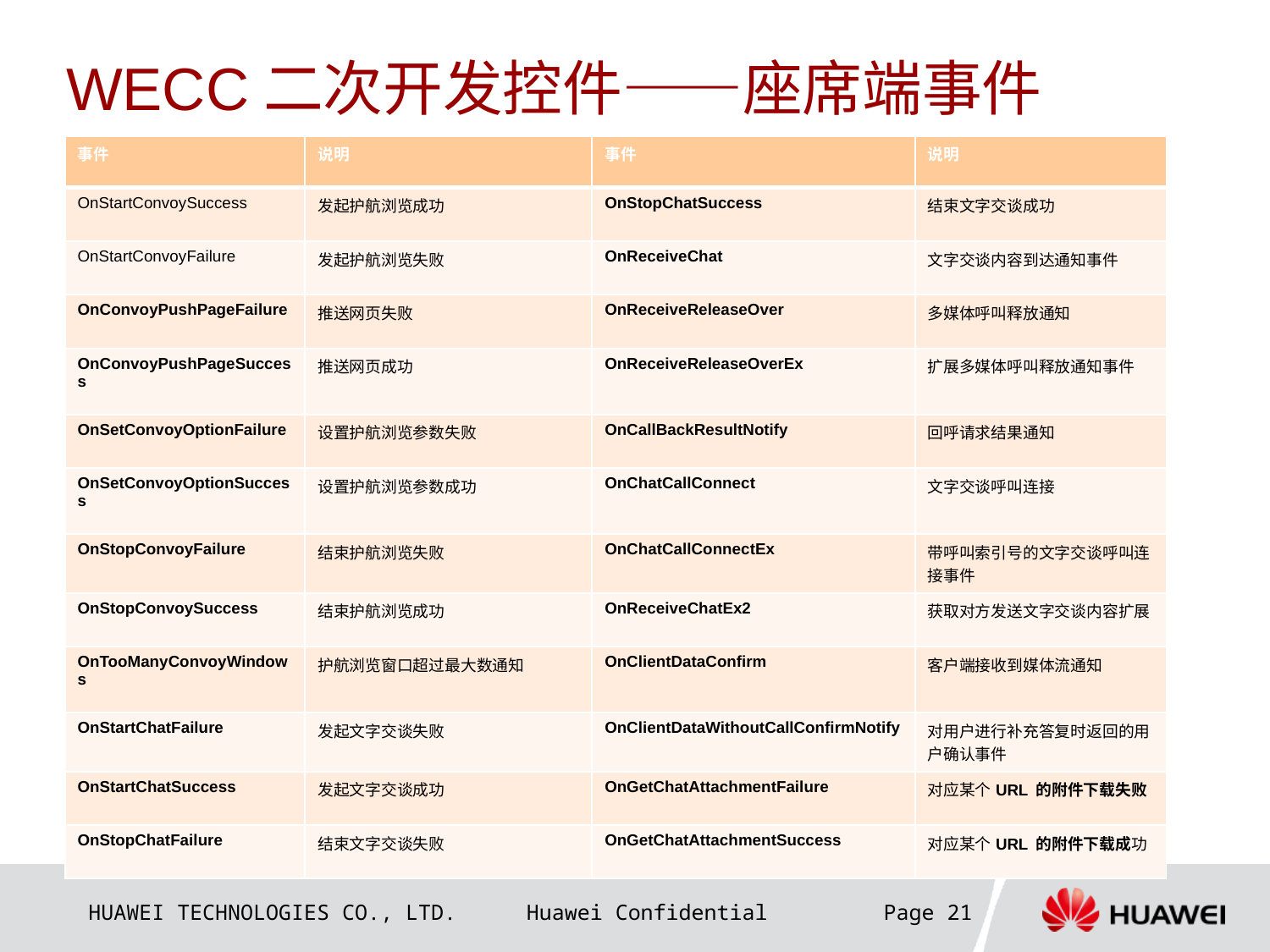

# WECC二次开发控件——座席端事件
| 事件 | 说明 | 事件 | 说明 |
| --- | --- | --- | --- |
| OnStartConvoySuccess | 发起护航浏览成功 | OnStopChatSuccess | 结束文字交谈成功 |
| OnStartConvoyFailure | 发起护航浏览失败 | OnReceiveChat | 文字交谈内容到达通知事件 |
| OnConvoyPushPageFailure | 推送网页失败 | OnReceiveReleaseOver | 多媒体呼叫释放通知 |
| OnConvoyPushPageSuccess | 推送网页成功 | OnReceiveReleaseOverEx | 扩展多媒体呼叫释放通知事件 |
| OnSetConvoyOptionFailure | 设置护航浏览参数失败 | OnCallBackResultNotify | 回呼请求结果通知 |
| OnSetConvoyOptionSuccess | 设置护航浏览参数成功 | OnChatCallConnect | 文字交谈呼叫连接 |
| OnStopConvoyFailure | 结束护航浏览失败 | OnChatCallConnectEx | 带呼叫索引号的文字交谈呼叫连接事件 |
| OnStopConvoySuccess | 结束护航浏览成功 | OnReceiveChatEx2 | 获取对方发送文字交谈内容扩展 |
| OnTooManyConvoyWindows | 护航浏览窗口超过最大数通知 | OnClientDataConfirm | 客户端接收到媒体流通知 |
| OnStartChatFailure | 发起文字交谈失败 | OnClientDataWithoutCallConfirmNotify | 对用户进行补充答复时返回的用户确认事件 |
| OnStartChatSuccess | 发起文字交谈成功 | OnGetChatAttachmentFailure | 对应某个URL 的附件下载失败 |
| OnStopChatFailure | 结束文字交谈失败 | OnGetChatAttachmentSuccess | 对应某个URL 的附件下载成功 |
Page 21